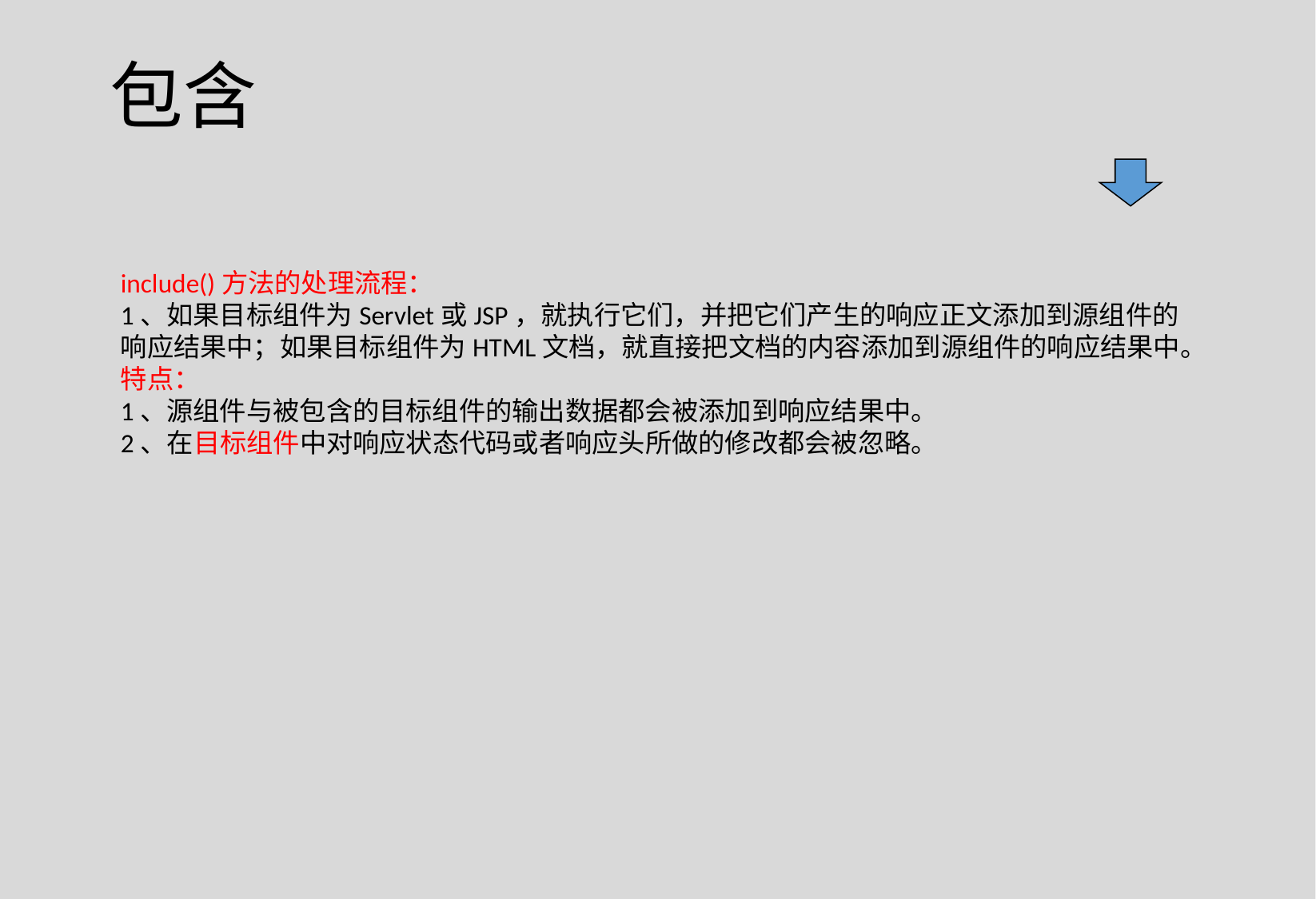

包含

include()方法的处理流程：
1、如果目标组件为Servlet或JSP，就执行它们，并把它们产生的响应正文添加到源组件的响应结果中；如果目标组件为HTML文档，就直接把文档的内容添加到源组件的响应结果中。
特点：
1、源组件与被包含的目标组件的输出数据都会被添加到响应结果中。
2、在目标组件中对响应状态代码或者响应头所做的修改都会被忽略。